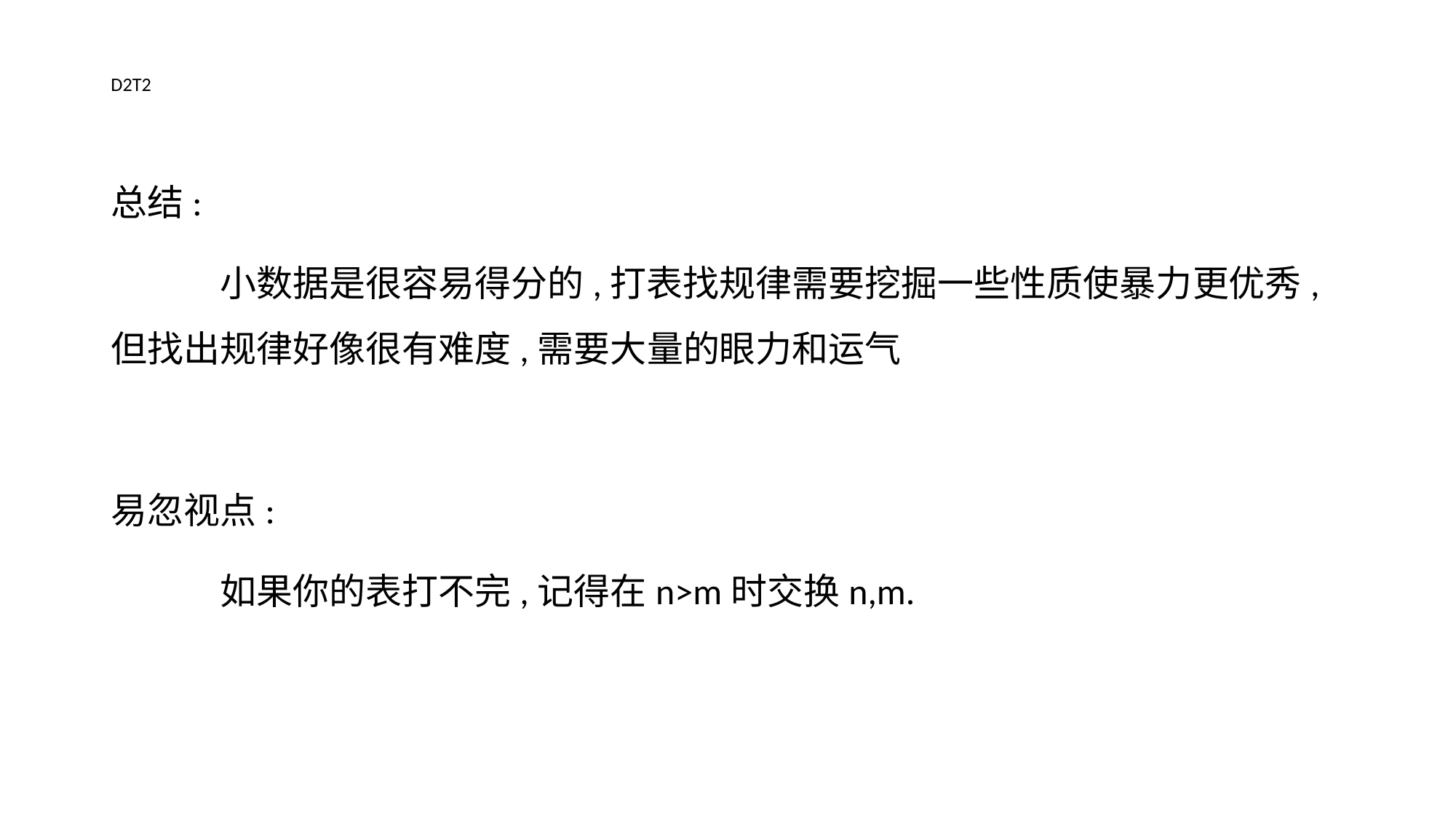

# D2T2
总结:
	小数据是很容易得分的,打表找规律需要挖掘一些性质使暴力更优秀,但找出规律好像很有难度,需要大量的眼力和运气

易忽视点:
	如果你的表打不完,记得在n>m时交换n,m.